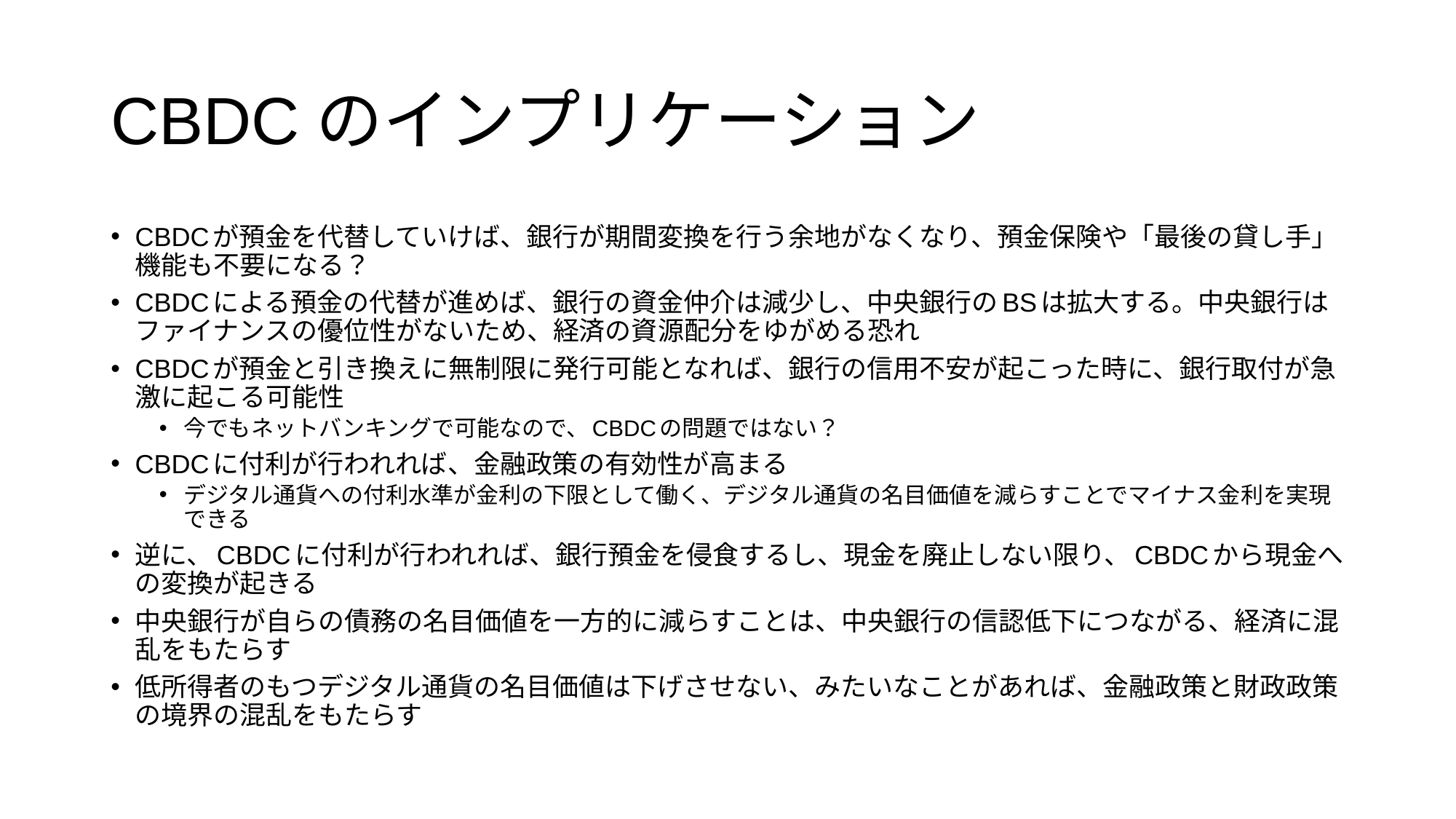

# CBDCのインプリケーション
CBDCが預金を代替していけば、銀行が期間変換を行う余地がなくなり、預金保険や「最後の貸し手」機能も不要になる？
CBDCによる預金の代替が進めば、銀行の資金仲介は減少し、中央銀行のBSは拡大する。中央銀行はファイナンスの優位性がないため、経済の資源配分をゆがめる恐れ
CBDCが預金と引き換えに無制限に発行可能となれば、銀行の信用不安が起こった時に、銀行取付が急激に起こる可能性
今でもネットバンキングで可能なので、CBDCの問題ではない？
CBDCに付利が行われれば、金融政策の有効性が高まる
デジタル通貨への付利水準が金利の下限として働く、デジタル通貨の名目価値を減らすことでマイナス金利を実現できる
逆に、CBDCに付利が行われれば、銀行預金を侵食するし、現金を廃止しない限り、CBDCから現金への変換が起きる
中央銀行が自らの債務の名目価値を一方的に減らすことは、中央銀行の信認低下につながる、経済に混乱をもたらす
低所得者のもつデジタル通貨の名目価値は下げさせない、みたいなことがあれば、金融政策と財政政策の境界の混乱をもたらす